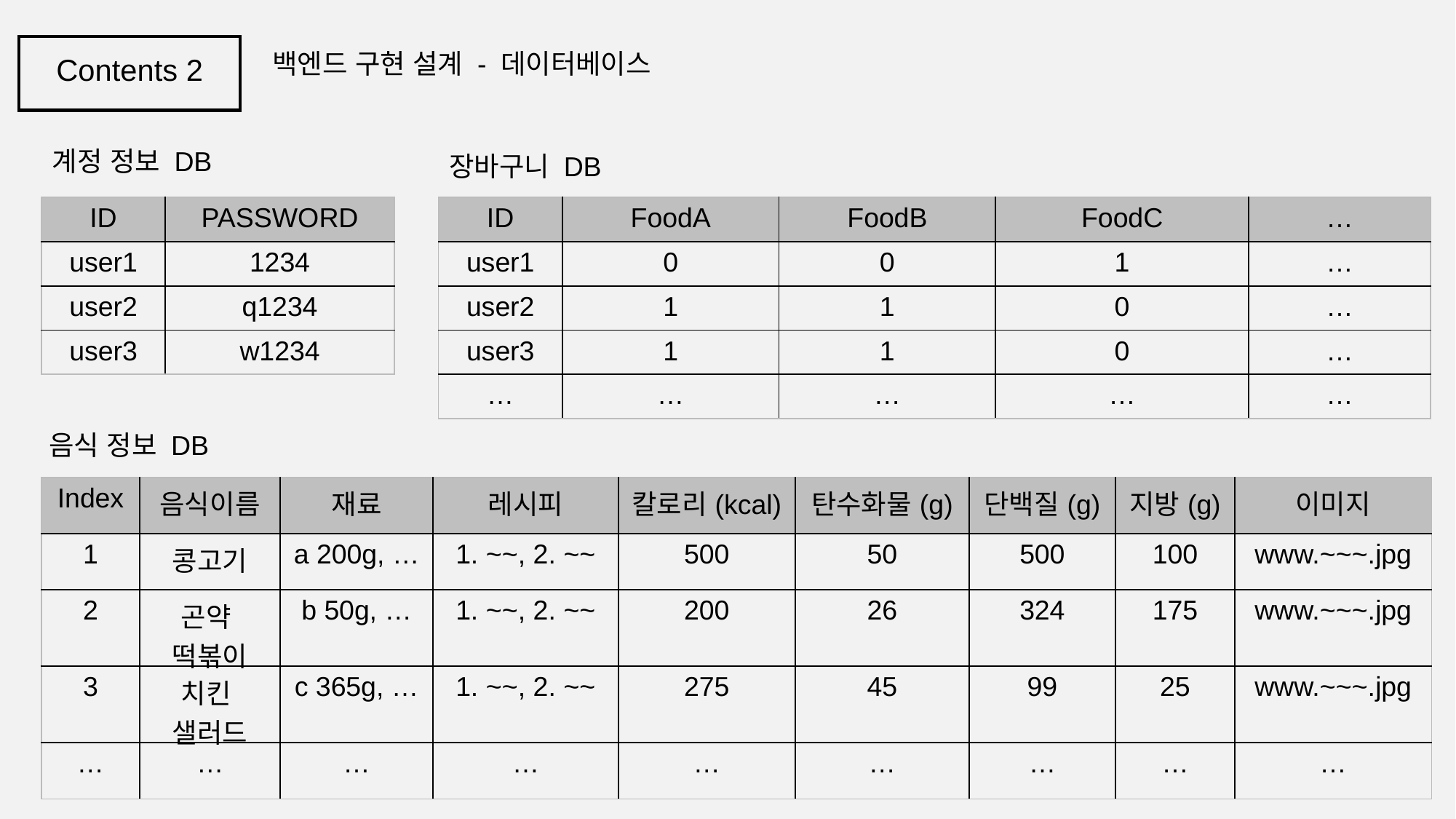

Contents 2

백엔드 구현 설계 - 데이터베이스
계정 정보 DB
장바구니 DB
| ID | PASSWORD |
| --- | --- |
| user1 | 1234 |
| user2 | q1234 |
| user3 | w1234 |
| ID | FoodA | FoodB | FoodC | … |
| --- | --- | --- | --- | --- |
| user1 | 0 | 0 | 1 | … |
| user2 | 1 | 1 | 0 | … |
| user3 | 1 | 1 | 0 | … |
| … | … | … | … | … |
음식 정보 DB
| Index | 음식이름 | 재료 | 레시피 | 칼로리(kcal) | 탄수화물(g) | 단백질(g) | 지방(g) | 이미지 |
| --- | --- | --- | --- | --- | --- | --- | --- | --- |
| 1 | 콩고기 | a 200g, … | 1. ~~, 2. ~~ | 500 | 50 | 500 | 100 | www.~~~.jpg |
| 2 | 곤약 떡볶이 | b 50g, … | 1. ~~, 2. ~~ | 200 | 26 | 324 | 175 | www.~~~.jpg |
| 3 | 치킨 샐러드 | c 365g, … | 1. ~~, 2. ~~ | 275 | 45 | 99 | 25 | www.~~~.jpg |
| … | … | … | … | … | … | … | … | … |